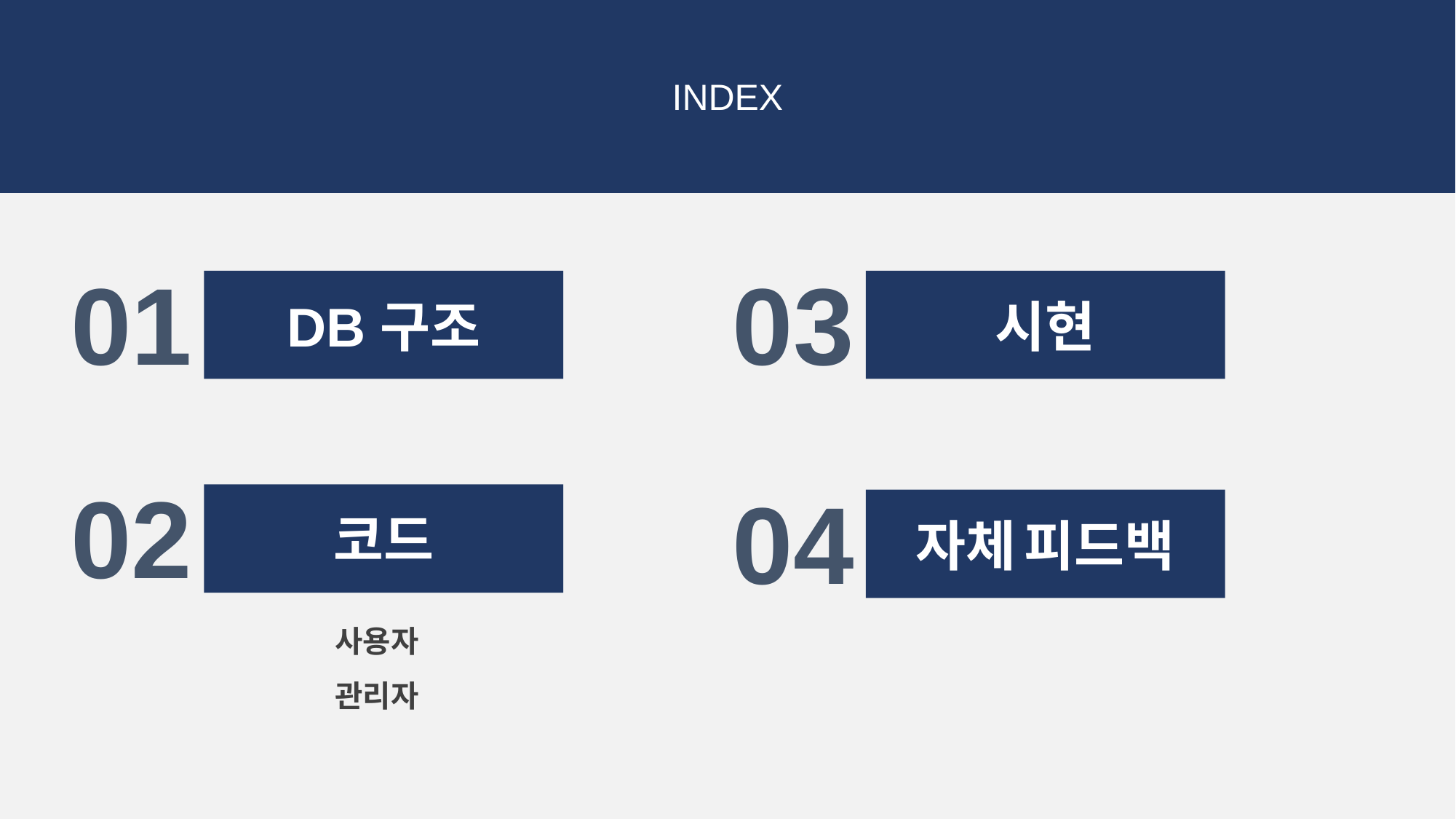

INDEX
01
03
DB 구조
시현
02
04
코드
자체 피드백
사용자
관리자